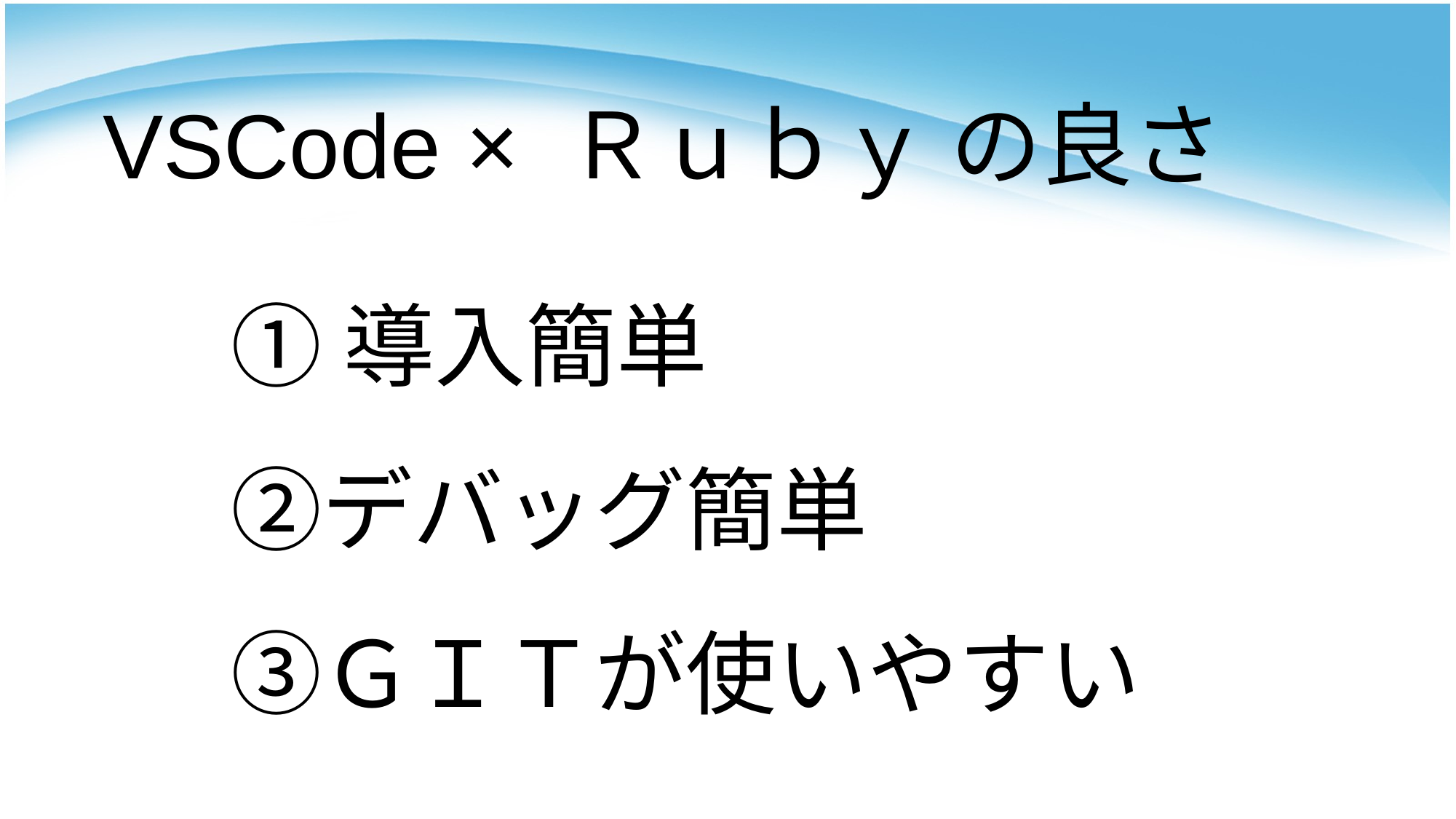

VSCode × Ｒｕｂｙ の良さ
# ①導入簡単 ②デバッグ簡単 ③ＧＩＴが使いやすい